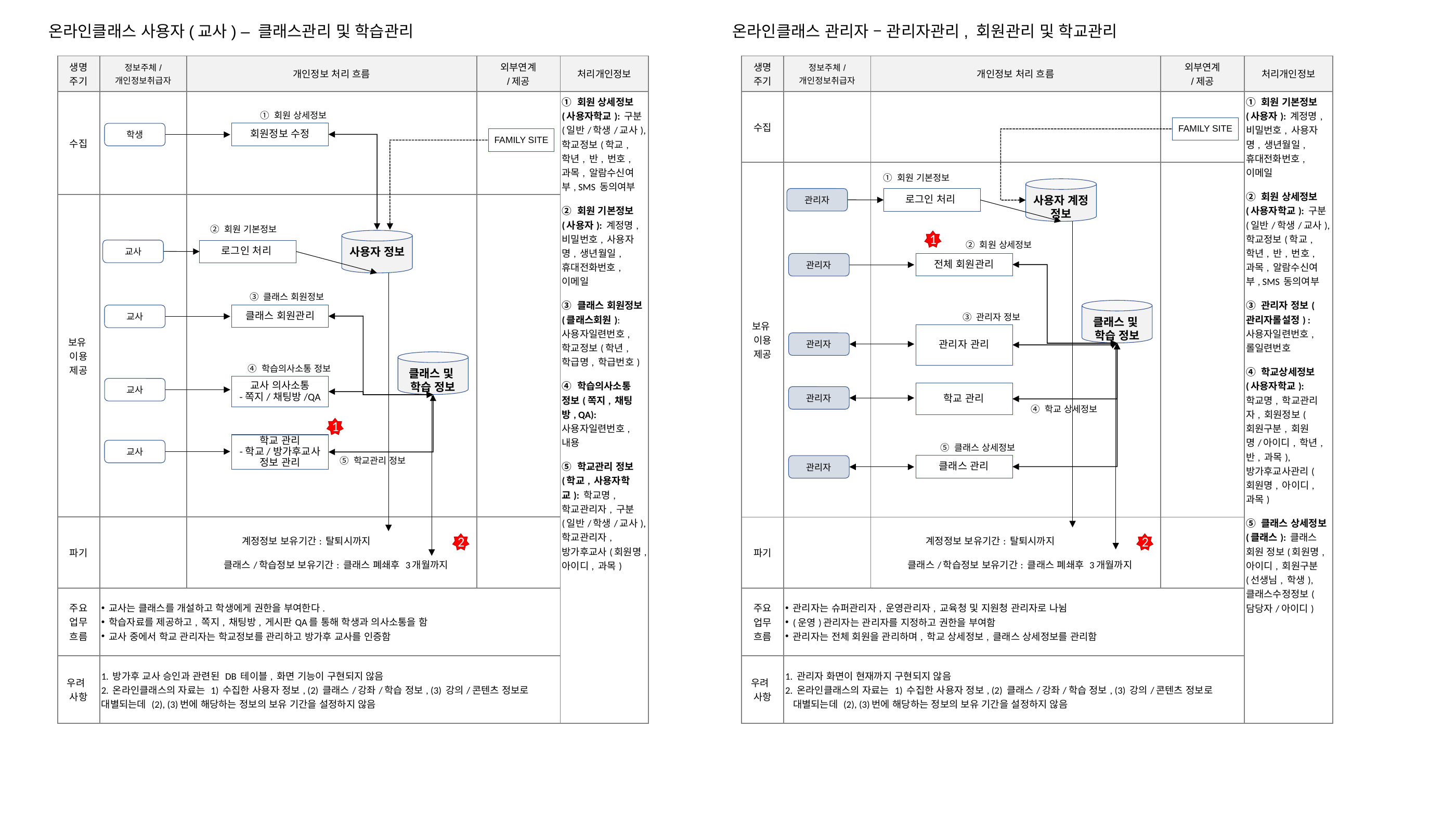

온라인클래스 사용자(교사) – 클래스관리 및 학습관리
온라인클래스 관리자 – 관리자관리, 회원관리 및 학교관리
| 생명 주기 | 정보주체/ 개인정보취급자 | 개인정보 처리 흐름 | 외부연계 /제공 | 처리개인정보 |
| --- | --- | --- | --- | --- |
| 수집 |  |  |  | ① 회원 상세정보(사용자학교): 구분(일반/학생/교사), 학교정보(학교, 학년, 반, 번호, 과목, 알람수신여부, SMS 동의여부 ② 회원 기본정보(사용자): 계정명, 비밀번호, 사용자명, 생년월일, 휴대전화번호, 이메일 ③ 클래스 회원정보(클래스회원): 사용자일련번호, 학교정보(학년, 학급명, 학급번호) ④ 학습의사소통 정보(쪽지, 채팅방, QA): 사용자일련번호, 내용 ⑤ 학교관리 정보(학교, 사용자학교): 학교명, 학교관리자, 구분(일반/학생/교사), 학교관리자, 방가후교사(회원명, 아이디, 과목) |
| 보유 이용 제공 |  |  |  |  |
| 파기 |  | 계정정보 보유기간: 탈퇴시까지 클래스/학습정보 보유기간: 클래스 폐쇄후 3개월까지 |  |  |
| 주요 업무 흐름 | 교사는 클래스를 개설하고 학생에게 권한을 부여한다. 학습자료를 제공하고, 쪽지, 채팅방, 게시판QA를 통해 학생과 의사소통을 함 교사 중에서 학교 관리자는 학교정보를 관리하고 방가후 교사를 인증함 |  |  |  |
| 우려 사항 | 1. 방가후 교사 승인과 관련된 DB 테이블, 화면 기능이 구현되지 않음 2. 온라인클래스의 자료는 1) 수집한 사용자 정보, (2) 클래스/강좌/학습 정보, (3) 강의/콘텐츠 정보로 대별되는데 (2), (3)번에 해당하는 정보의 보유 기간을 설정하지 않음 |  |  |  |
| 생명 주기 | 정보주체/ 개인정보취급자 | 개인정보 처리 흐름 | 외부연계 /제공 | 처리개인정보 |
| --- | --- | --- | --- | --- |
| 수집 |  |  |  | ① 회원 기본정보(사용자): 계정명, 비밀번호, 사용자명, 생년월일, 휴대전화번호, 이메일 ② 회원 상세정보(사용자학교): 구분(일반/학생/교사), 학교정보(학교, 학년, 반, 번호, 과목, 알람수신여부, SMS 동의여부 ③ 관리자 정보(관리자롤설정) : 사용자일련번호, 롤일련번호 ④ 학교상세정보(사용자학교): 학교명, 학교관리자, 회원정보(회원구분, 회원명/아이디, 학년, 반, 과목), 방가후교사관리(회원명, 아이디, 과목) ⑤ 클래스 상세정보(클래스): 클래스 회원 정보(회원명, 아이디, 회원구분(선생님, 학생), 클래스수정정보(담당자/아이디) |
| 보유 이용 제공 |  |  |  |  |
| 파기 |  | 계정정보 보유기간: 탈퇴시까지 클래스/학습정보 보유기간: 클래스 폐쇄후 3개월까지 |  |  |
| 주요 업무 흐름 | 관리자는 슈퍼관리자, 운영관리자, 교육청 및 지원청 관리자로 나뉨 (운영)관리자는 관리자를 지정하고 권한을 부여함 관리자는 전체 회원을 관리하며, 학교 상세정보, 클래스 상세정보를 관리함 |  |  |  |
| 우려 사항 | 1. 관리자 화면이 현재까지 구현되지 않음 2. 온라인클래스의 자료는 1) 수집한 사용자 정보, (2) 클래스/강좌/학습 정보, (3) 강의/콘텐츠 정보로 대별되는데 (2), (3)번에 해당하는 정보의 보유 기간을 설정하지 않음 |  |  |  |
① 회원 상세정보
FAMILY SITE
회원정보 수정
학생
FAMILY SITE
① 회원 기본정보
사용자 계정 정보
관리자
로그인 처리

② 회원 기본정보
사용자 정보
1
② 회원 상세정보
교사
로그인 처리

전체 회원관리
관리자
③ 클래스 회원정보
클래스 및  학습 정보
클래스 회원관리
교사
③ 관리자 정보
관리자 관리
관리자
클래스 및  학습 정보
④ 학습의사소통 정보
교사 의사소통
-쪽지/채팅방/QA
교사
학교 관리
관리자
④ 학교 상세정보
1
학교 관리
-학교/방가후교사 정보 관리
⑤ 클래스 상세정보
교사
⑤ 학교관리 정보
클래스 관리
관리자
2
2